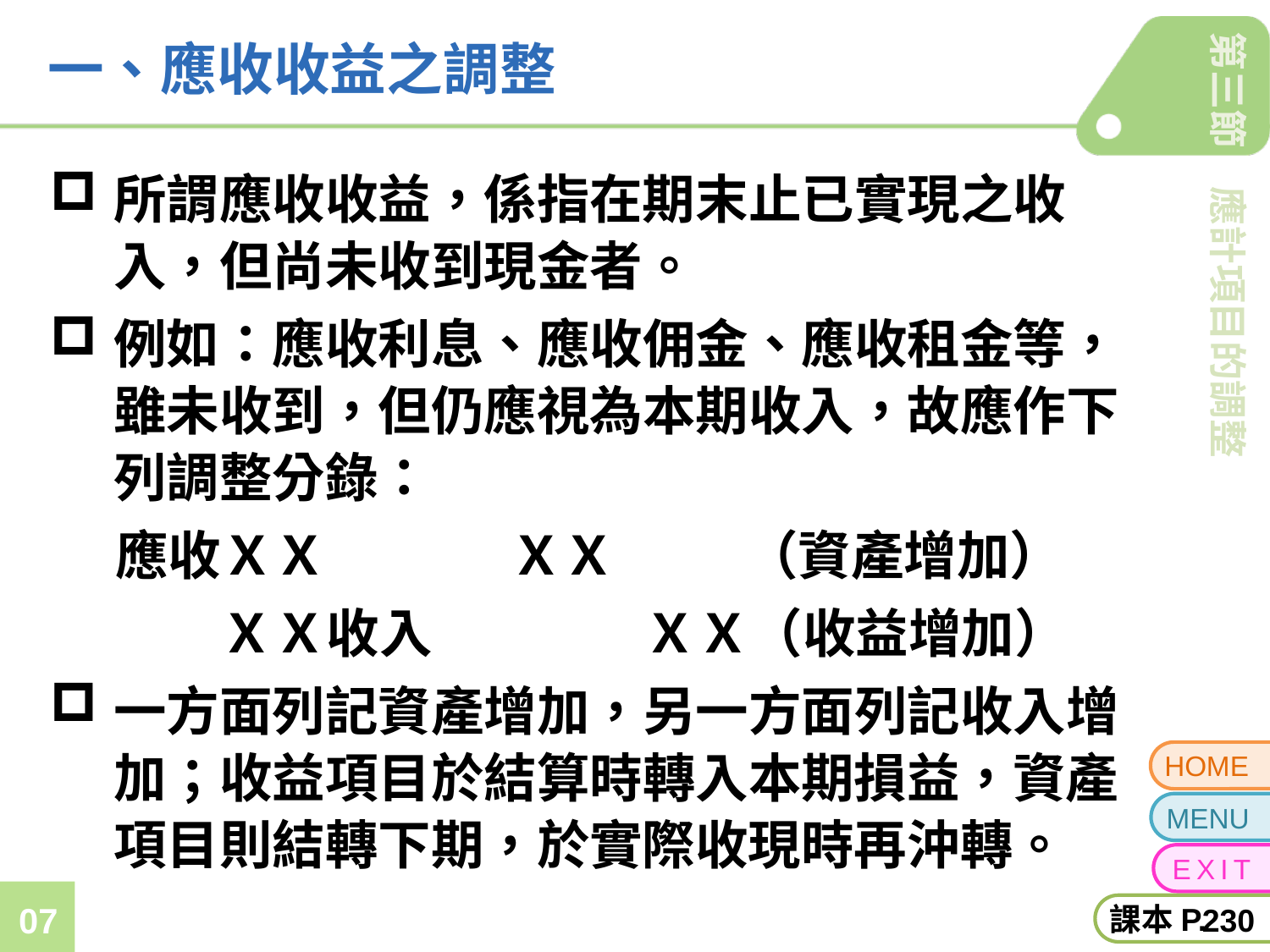

# 一、應收收益之調整
所謂應收收益，係指在期末止已實現之收入，但尚未收到現金者。
例如：應收利息、應收佣金、應收租金等，雖未收到，但仍應視為本期收入，故應作下列調整分錄：
應收ＸＸ　　  　ＸＸ　　  （資產增加）
　　　 ＸＸ收入　　　　ＸＸ（收益增加）
一方面列記資產增加，另一方面列記收入增加；收益項目於結算時轉入本期損益，資產項目則結轉下期，於實際收現時再沖轉。
230